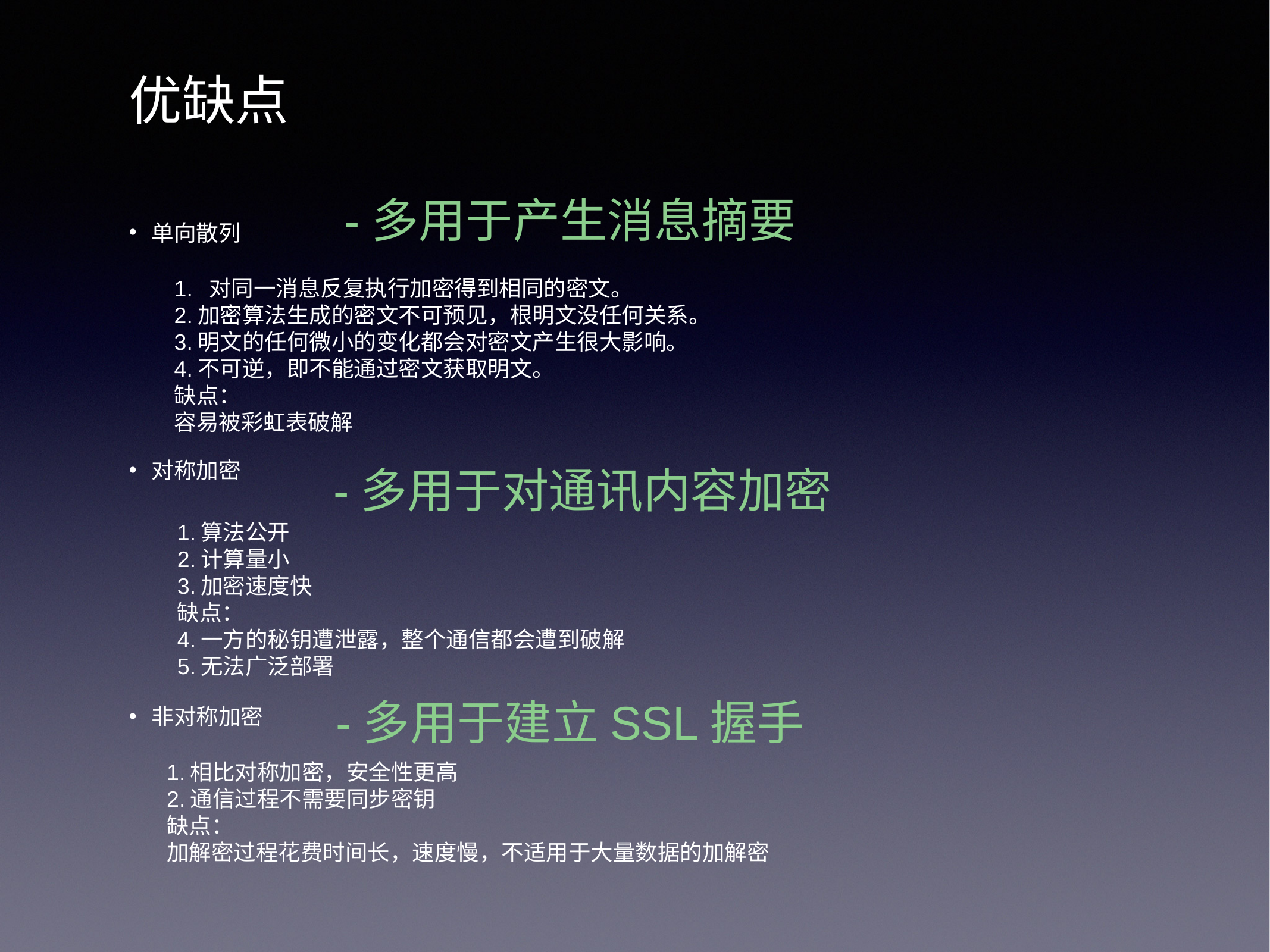

# 优缺点
-多用于产生消息摘要
单向散列

对称加密

非对称加密

 对同一消息反复执行加密得到相同的密文。
加密算法生成的密文不可预见，根明文没任何关系。
明文的任何微小的变化都会对密文产生很大影响。
不可逆，即不能通过密文获取明文。
缺点：
容易被彩虹表破解
-多用于对通讯内容加密
算法公开
计算量小
加密速度快
缺点：
一方的秘钥遭泄露，整个通信都会遭到破解
无法广泛部署
-多用于建立SSL握手
相比对称加密，安全性更高
通信过程不需要同步密钥
缺点：
加解密过程花费时间长，速度慢，不适用于大量数据的加解密